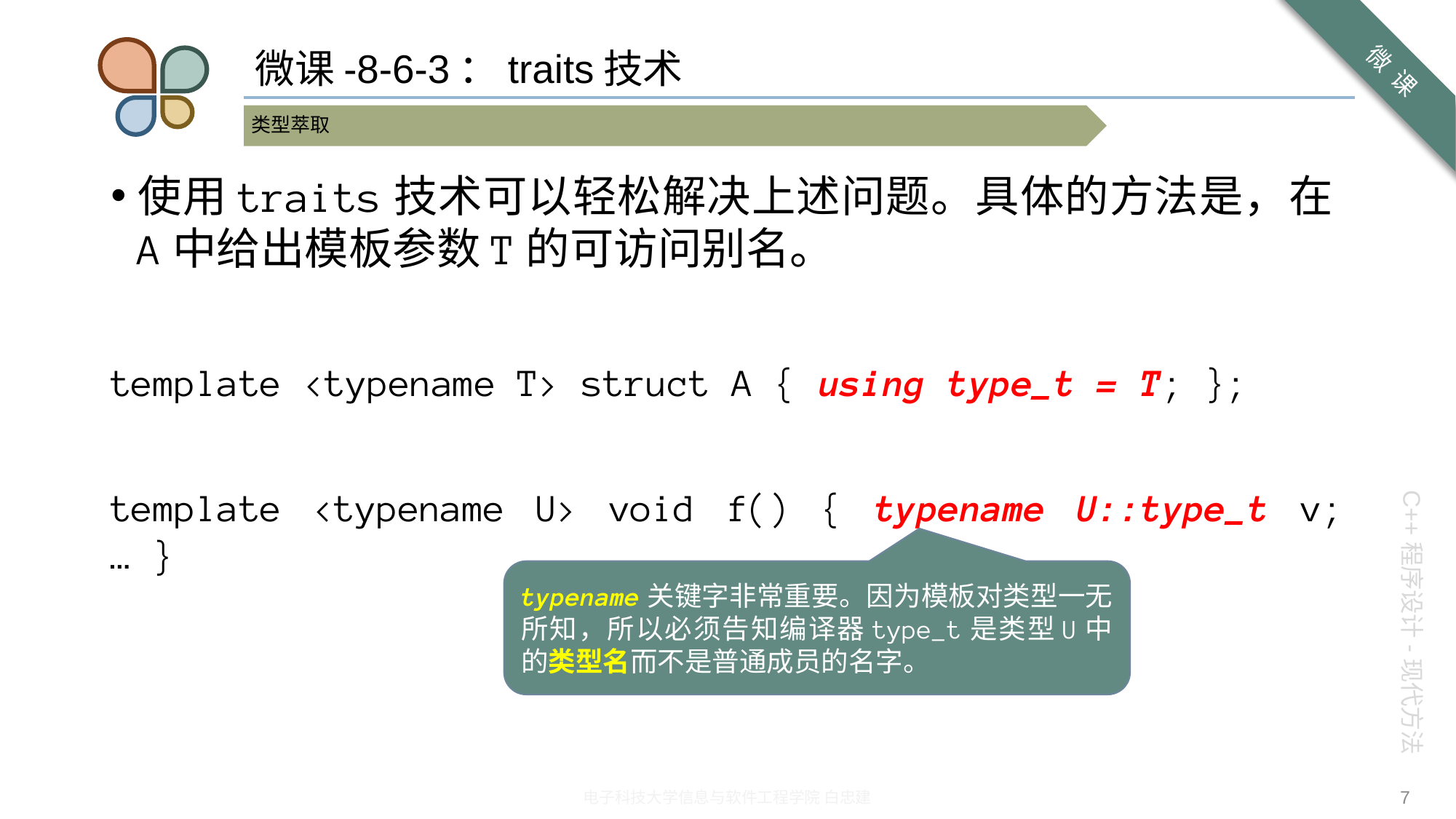

# 微课-8-6-3：traits技术
类型萃取
使用traits技术可以轻松解决上述问题。具体的方法是，在A中给出模板参数T的可访问别名。

template <typename T> struct A { using type_t = T; };

template <typename U> void f() { typename U::type_t v; … }
typename关键字非常重要。因为模板对类型一无所知，所以必须告知编译器type_t是类型U中的类型名而不是普通成员的名字。
7